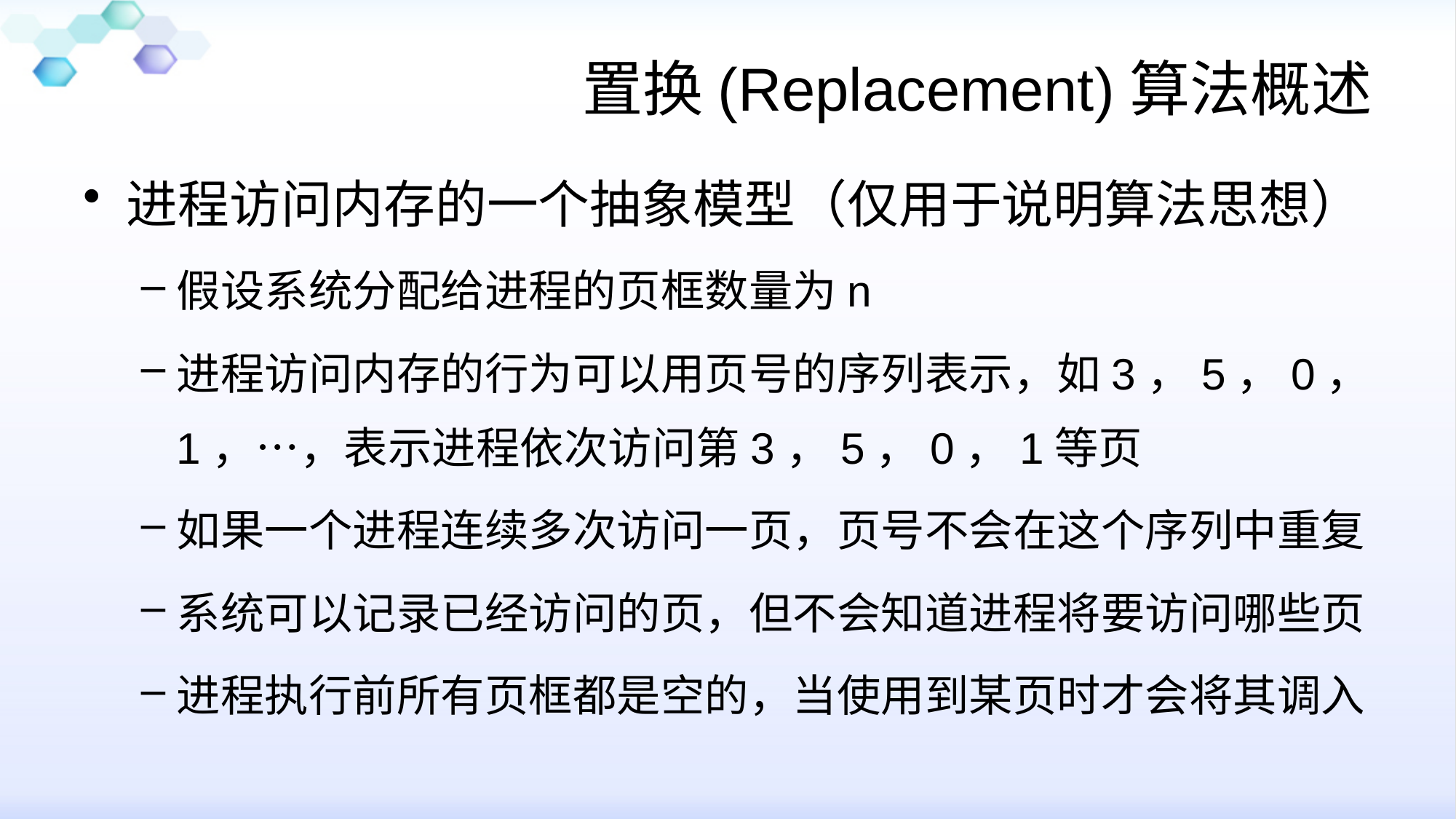

# 置换(Replacement)算法概述
进程访问内存的一个抽象模型（仅用于说明算法思想）
假设系统分配给进程的页框数量为n
进程访问内存的行为可以用页号的序列表示，如3，5，0，1，…，表示进程依次访问第3，5，0，1等页
如果一个进程连续多次访问一页，页号不会在这个序列中重复
系统可以记录已经访问的页，但不会知道进程将要访问哪些页
进程执行前所有页框都是空的，当使用到某页时才会将其调入